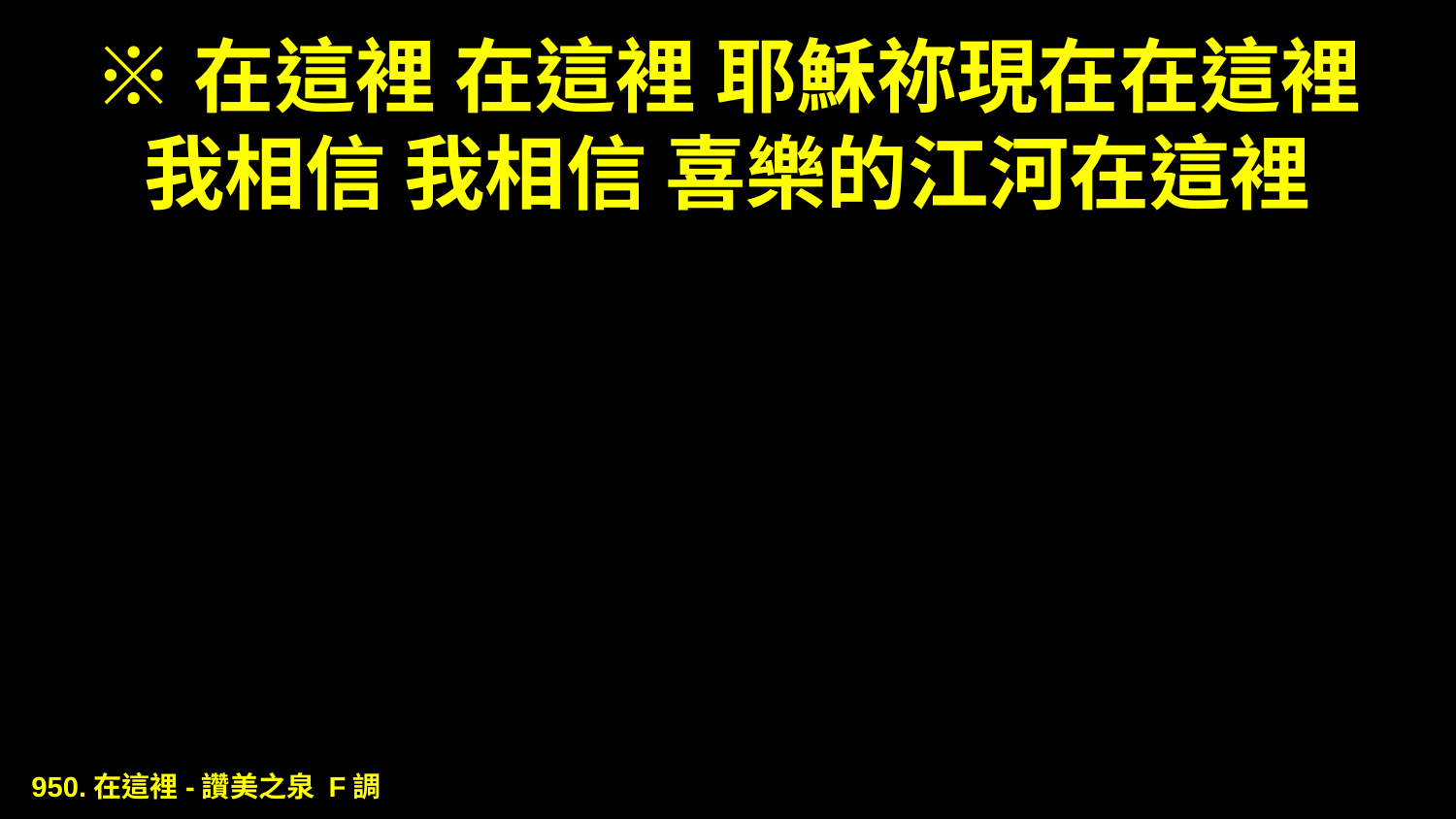

# ※在這裡 在這裡 耶穌祢現在在這裡 我相信 我相信 喜樂的江河在這裡
950.在這裡-讚美之泉 F調